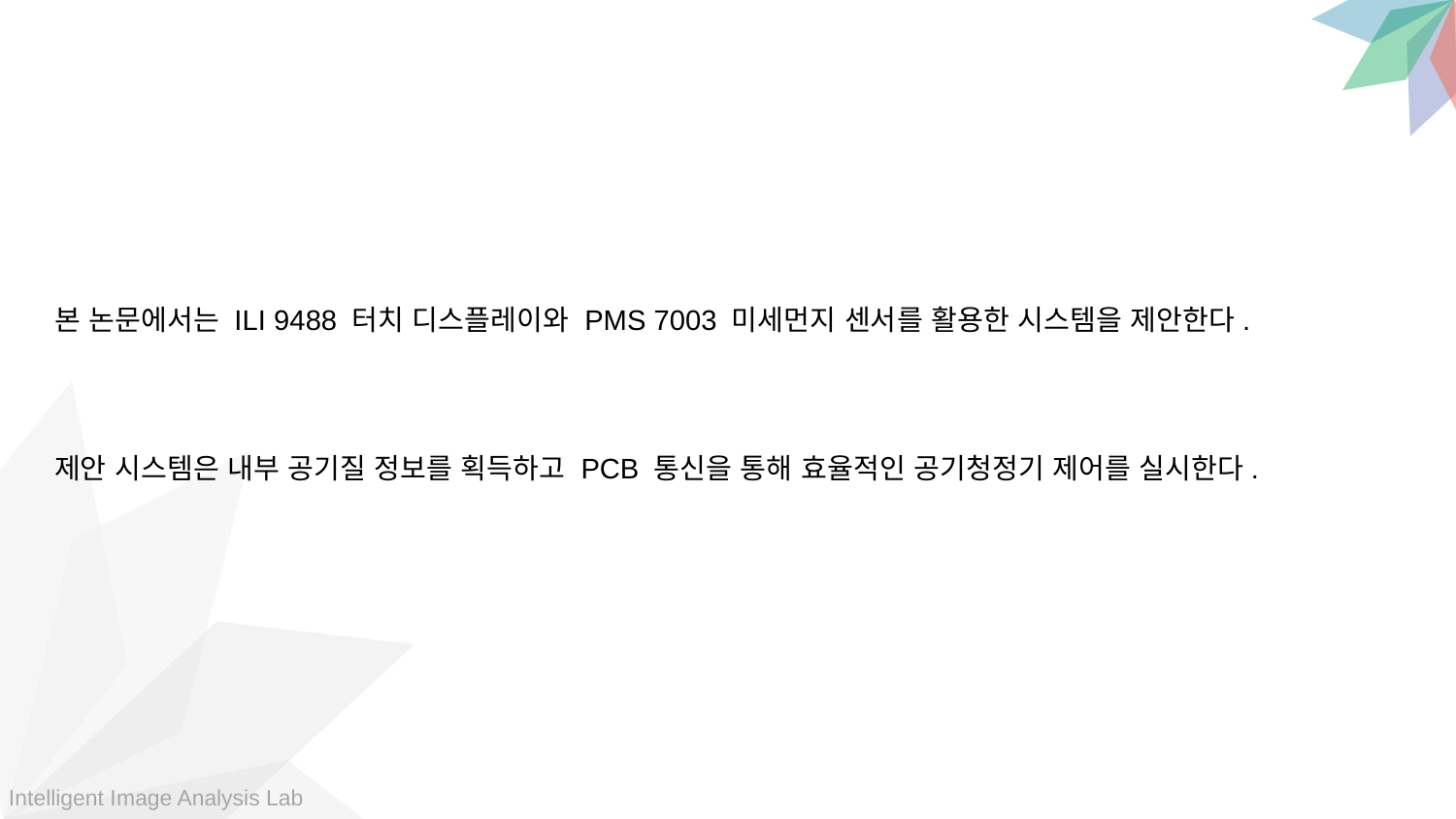

본 논문에서는 ILI 9488 터치 디스플레이와 PMS 7003 미세먼지 센서를 활용한 시스템을 제안한다.
제안 시스템은 내부 공기질 정보를 획득하고 PCB 통신을 통해 효율적인 공기청정기 제어를 실시한다.